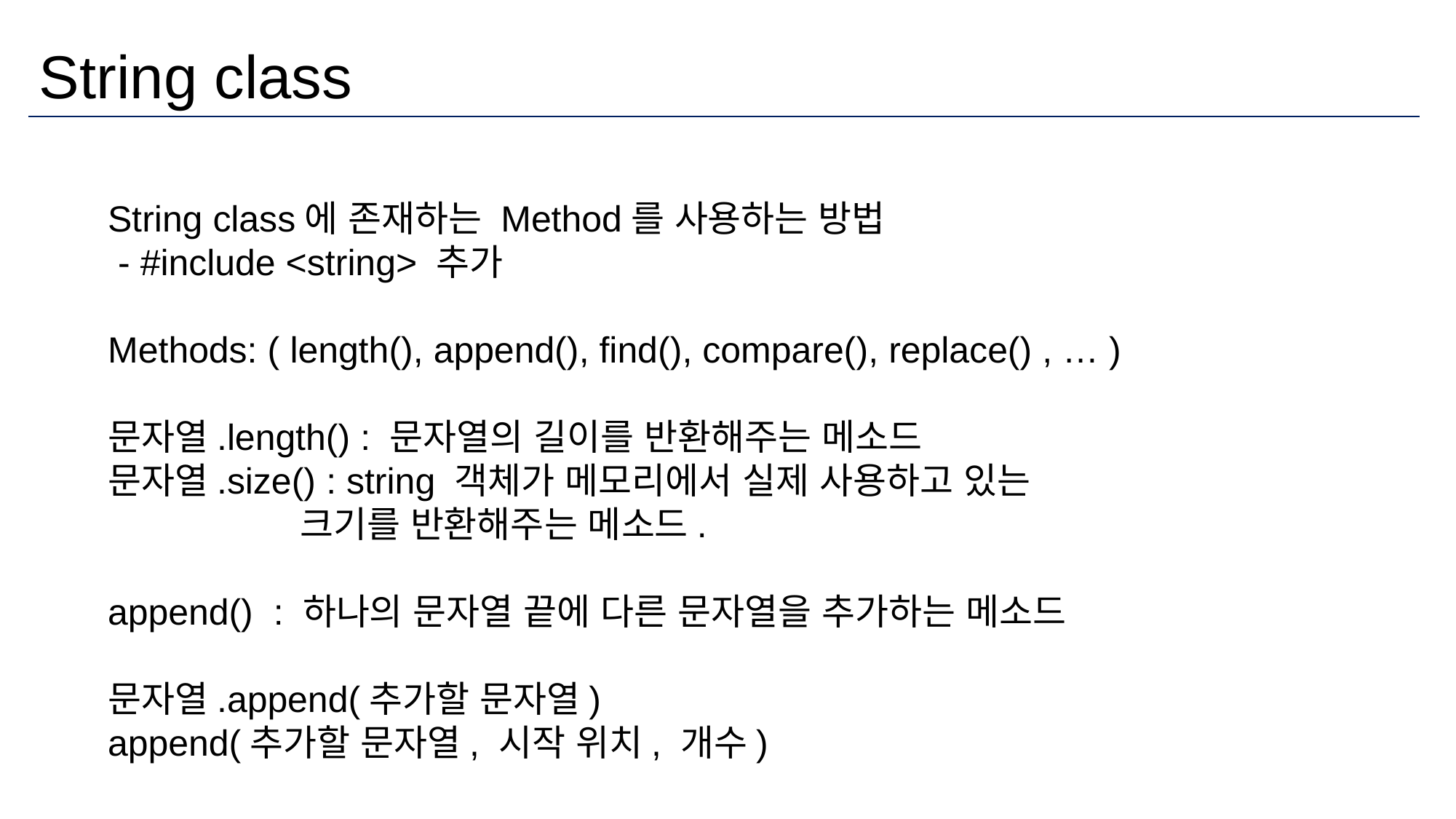

# String class

String class에 존재하는 Method를 사용하는 방법
 - #include <string> 추가
Methods: ( length(), append(), find(), compare(), replace() , … )
문자열.length() : 문자열의 길이를 반환해주는 메소드
문자열.size() : string 객체가 메모리에서 실제 사용하고 있는
                  크기를 반환해주는 메소드.
append()  : 하나의 문자열 끝에 다른 문자열을 추가하는 메소드

문자열.append(추가할 문자열)
append(추가할 문자열, 시작 위치, 개수)